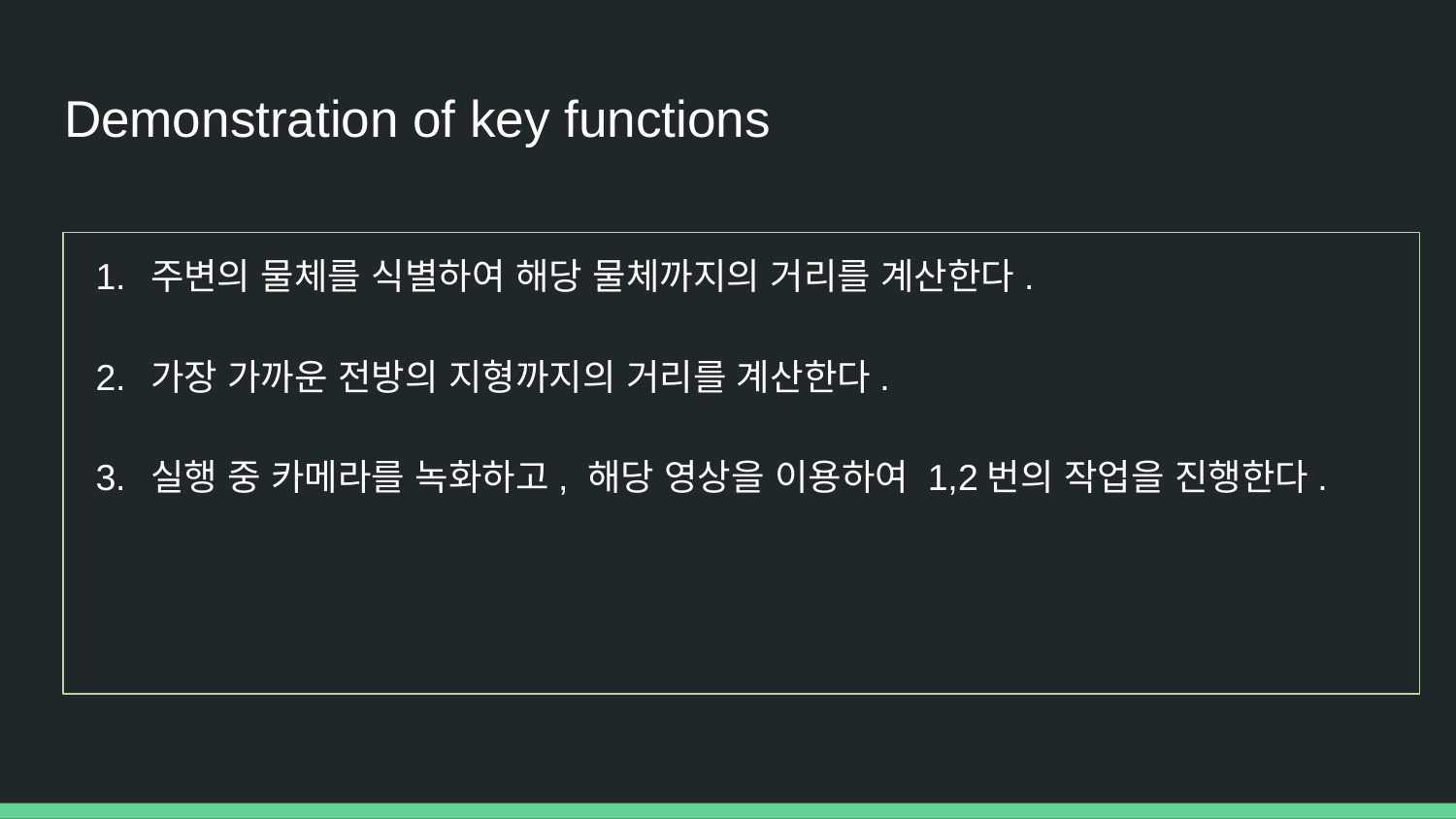

# Demonstration of key functions
주변의 물체를 식별하여 해당 물체까지의 거리를 계산한다.

가장 가까운 전방의 지형까지의 거리를 계산한다.

실행 중 카메라를 녹화하고, 해당 영상을 이용하여 1,2번의 작업을 진행한다.